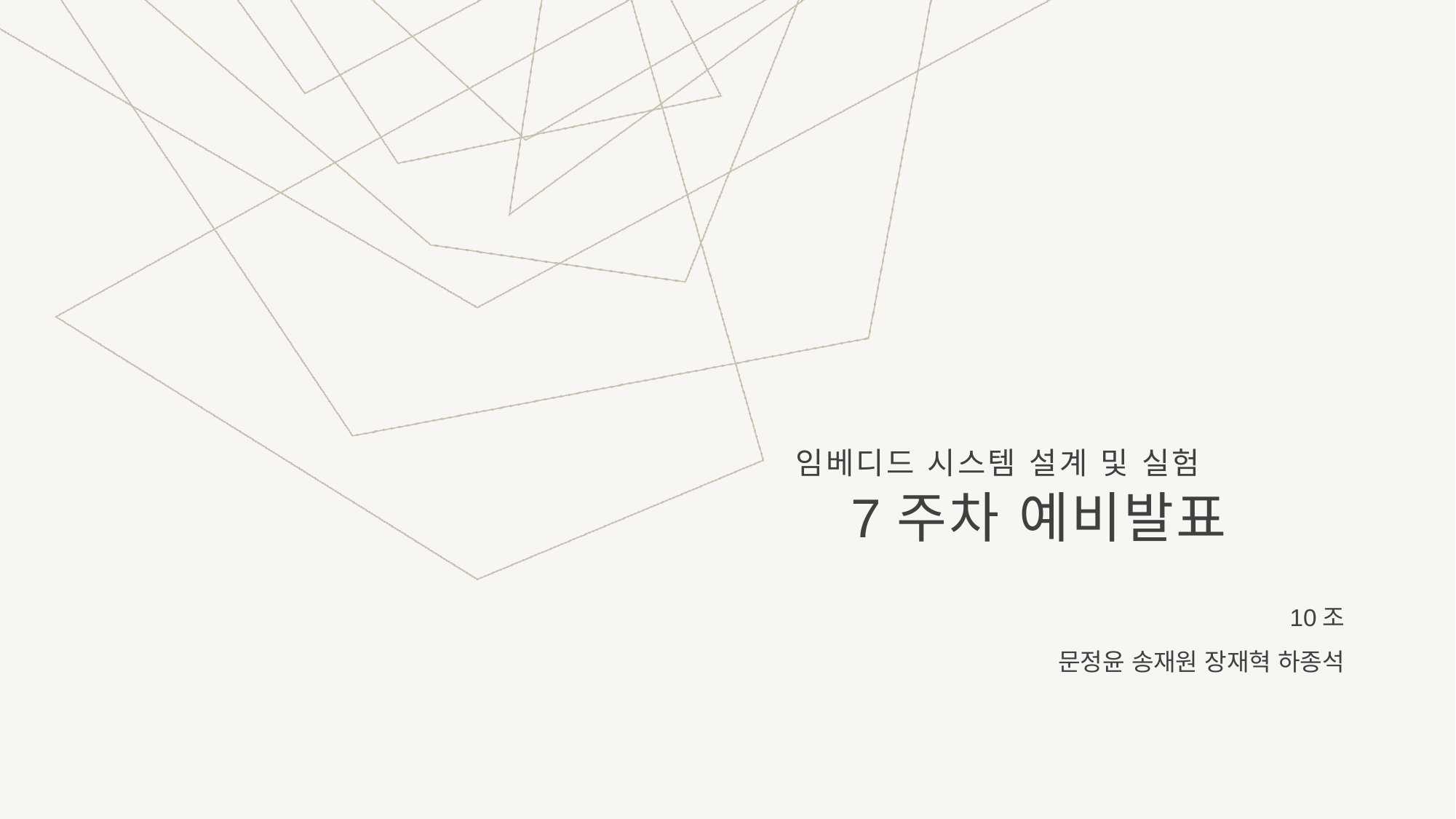

임베디드 시스템 설계 및 실험
# 7주차 예비발표
10조
문정윤 송재원 장재혁 하종석